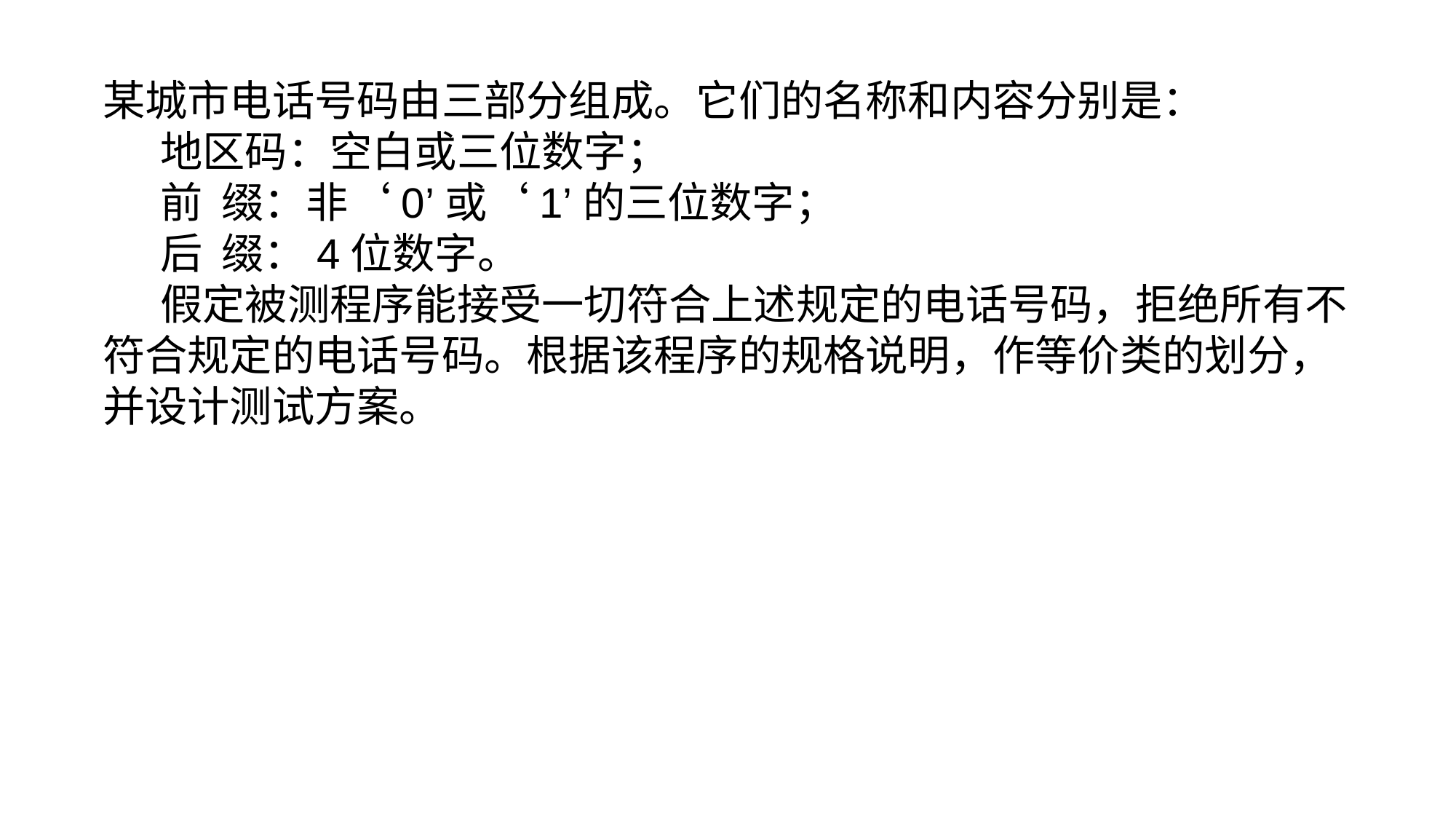

某城市电话号码由三部分组成。它们的名称和内容分别是：     地区码：空白或三位数字；     前  缀：非‘0’或‘1’的三位数字；     后  缀：4位数字。     假定被测程序能接受一切符合上述规定的电话号码，拒绝所有不符合规定的电话号码。根据该程序的规格说明，作等价类的划分，并设计测试方案。